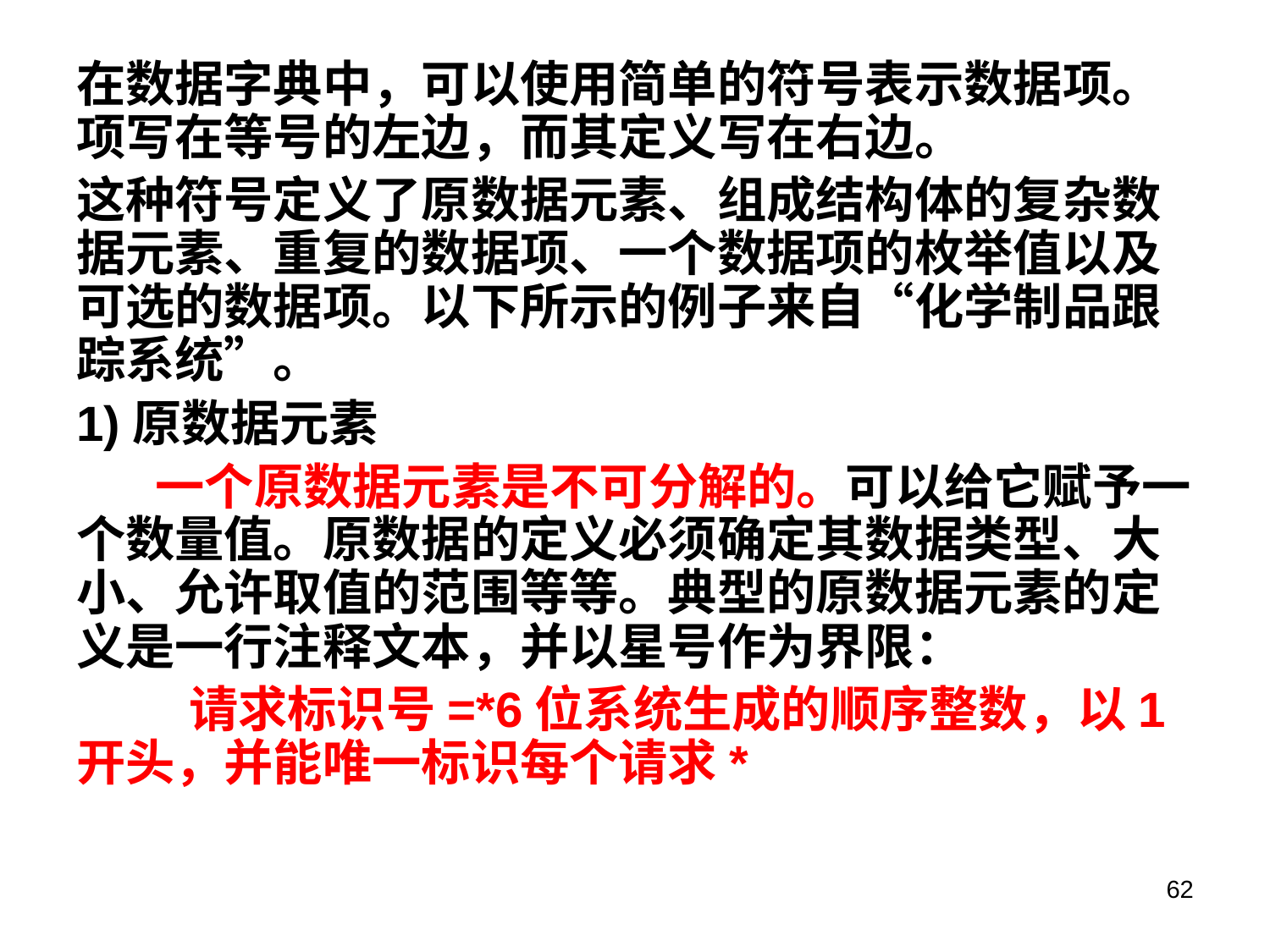

在数据字典中，可以使用简单的符号表示数据项。项写在等号的左边，而其定义写在右边。
这种符号定义了原数据元素、组成结构体的复杂数据元素、重复的数据项、一个数据项的枚举值以及可选的数据项。以下所示的例子来自“化学制品跟踪系统”。
1)原数据元素
      一个原数据元素是不可分解的。可以给它赋予一个数量值。原数据的定义必须确定其数据类型、大小、允许取值的范围等等。典型的原数据元素的定义是一行注释文本，并以星号作为界限：
         请求标识号=*6位系统生成的顺序整数，以1开头，并能唯一标识每个请求*

62